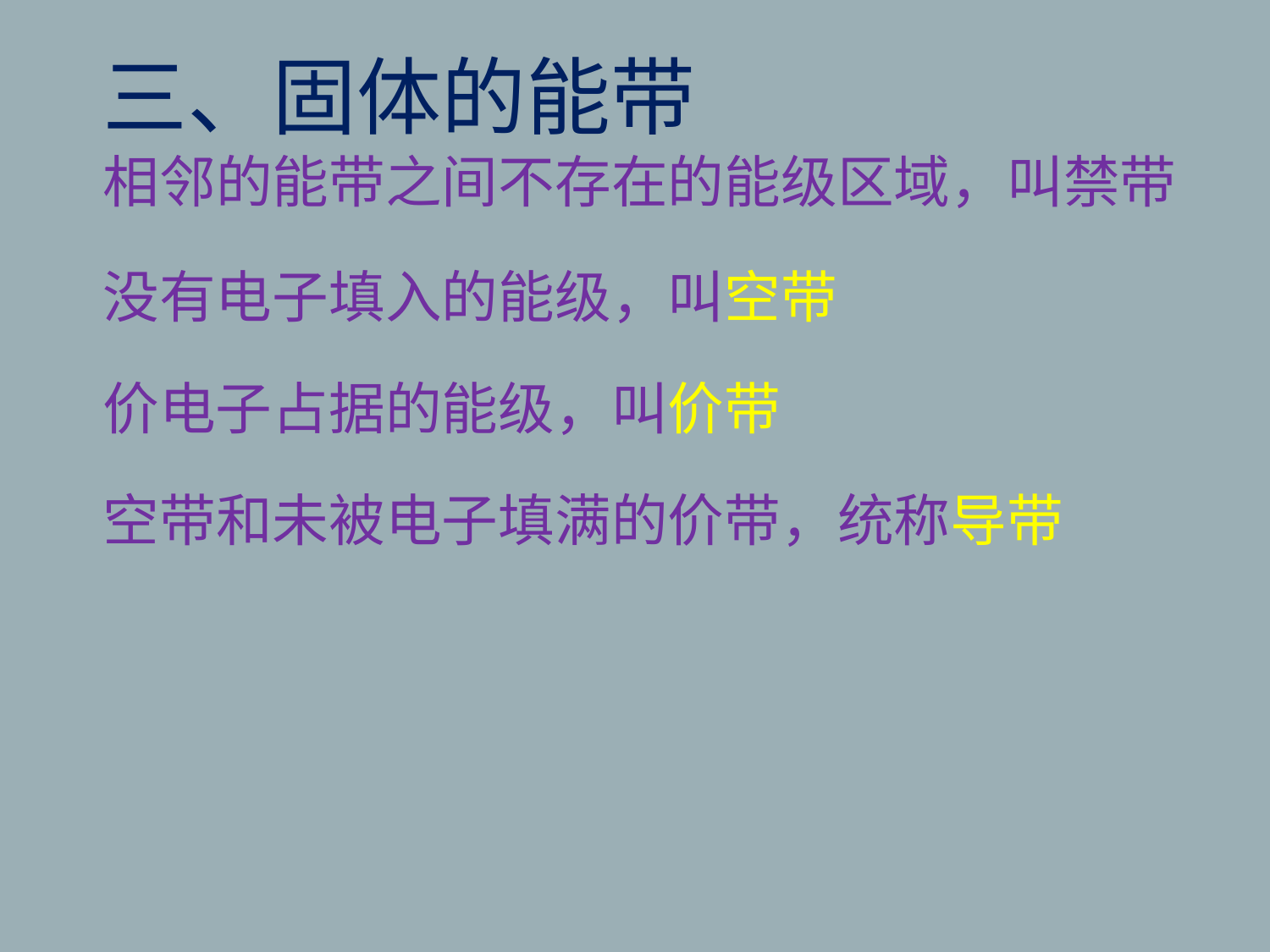

三、固体的能带
  相邻的能带之间不存在的能级区域，叫禁带
  没有电子填入的能级，叫空带
  价电子占据的能级，叫价带
  空带和未被电子填满的价带，统称导带